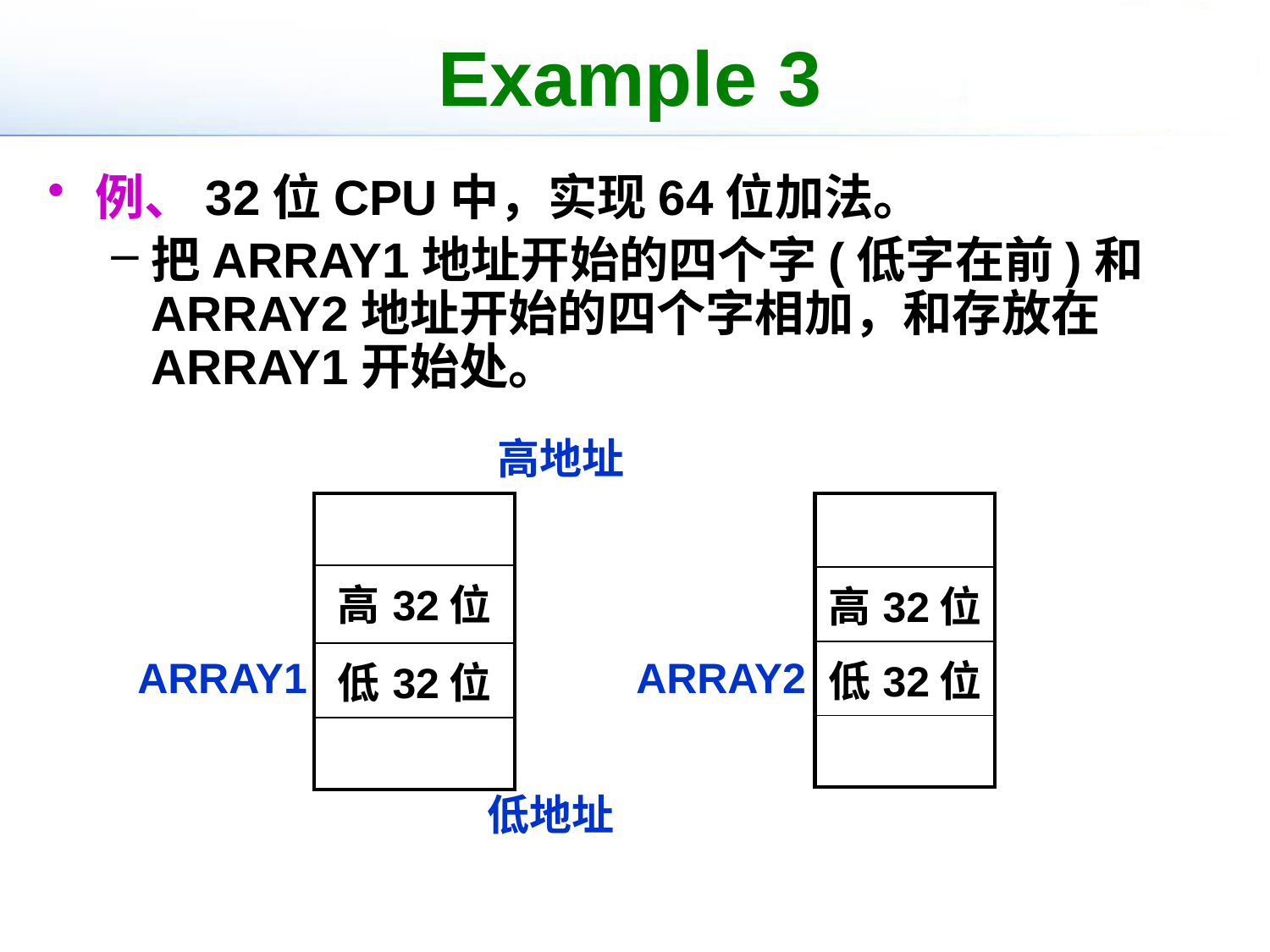

# Example 3
例、32位CPU中，实现64位加法。
把ARRAY1地址开始的四个字(低字在前)和ARRAY2地址开始的四个字相加，和存放在ARRAY1开始处。
高地址
|  |
| --- |
| 高32位 |
| 低32位 |
|  |
|  |
| --- |
| 高32位 |
| 低32位 |
|  |
ARRAY1                            ARRAY2
低地址